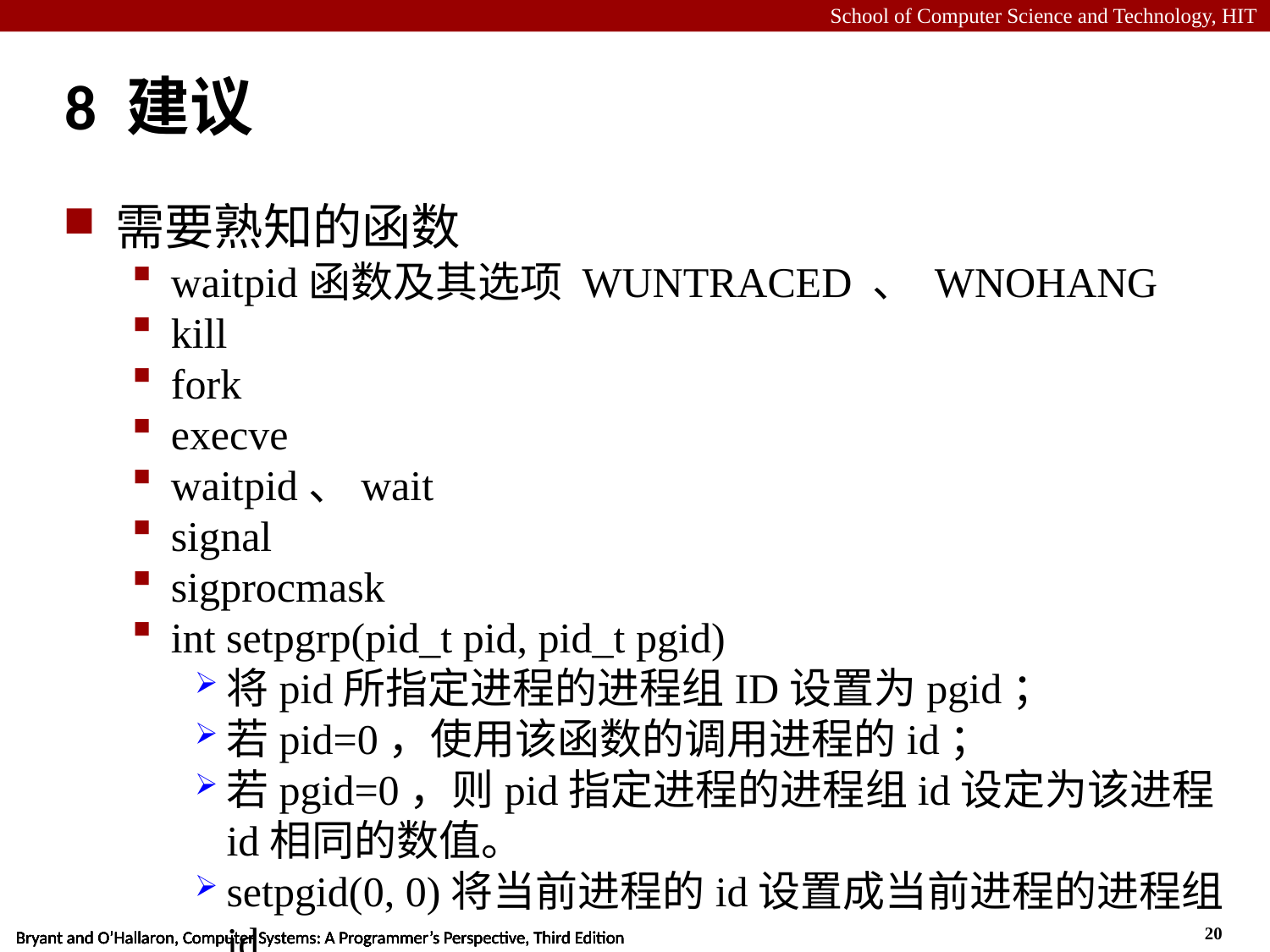

# 8 建议
需要熟知的函数
waitpid函数及其选项 WUNTRACED 、 WNOHANG
kill
fork
execve
waitpid、wait
signal
sigprocmask
int setpgrp(pid_t pid, pid_t pgid)
将pid所指定进程的进程组ID设置为pgid；
若pid=0，使用该函数的调用进程的id；
若pgid=0，则pid指定进程的进程组id设定为该进程id相同的数值。
setpgid(0, 0)将当前进程的id设置成当前进程的进程组id